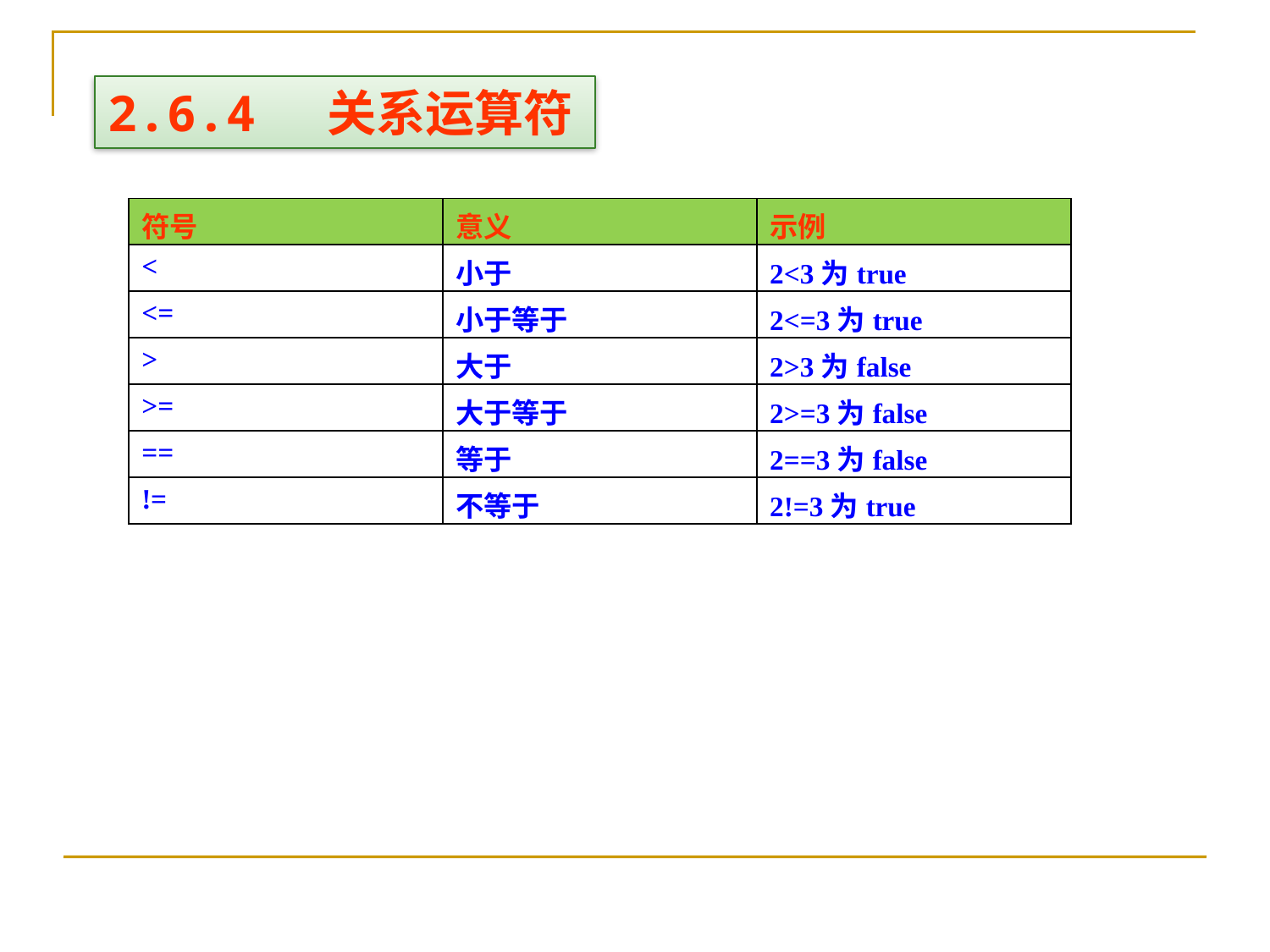

2.6.4  关系运算符
| 符号 | 意义 | 示例 |
| --- | --- | --- |
| < | 小于 | 2<3为true |
| <= | 小于等于 | 2<=3为true |
| > | 大于 | 2>3为false |
| >= | 大于等于 | 2>=3为false |
| == | 等于 | 2==3为false |
| != | 不等于 | 2!=3为true |